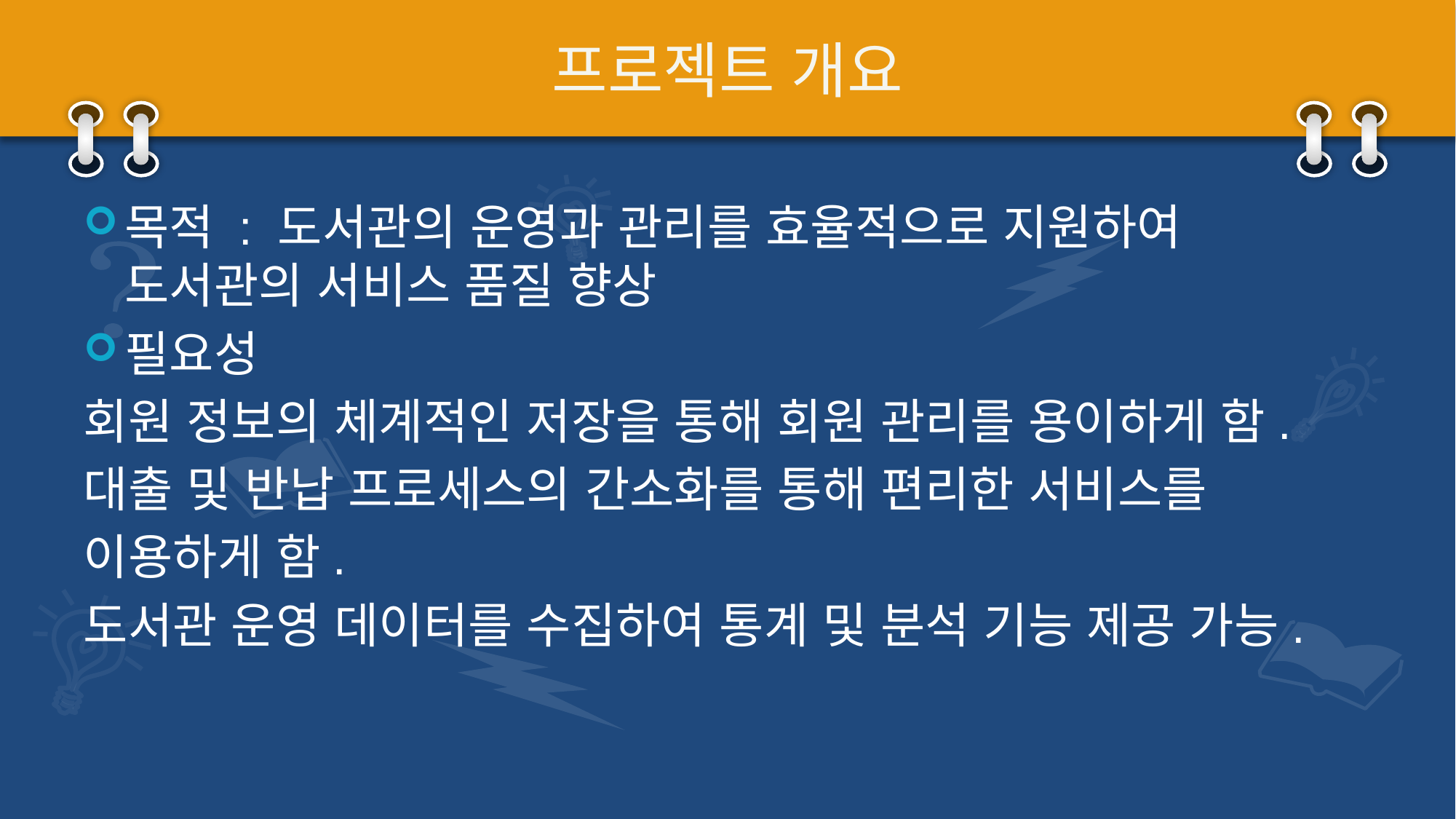

# 프로젝트 개요
목적 : 도서관의 운영과 관리를 효율적으로 지원하여 도서관의 서비스 품질 향상
필요성
회원 정보의 체계적인 저장을 통해 회원 관리를 용이하게 함.
대출 및 반납 프로세스의 간소화를 통해 편리한 서비스를
이용하게 함.
도서관 운영 데이터를 수집하여 통계 및 분석 기능 제공 가능.